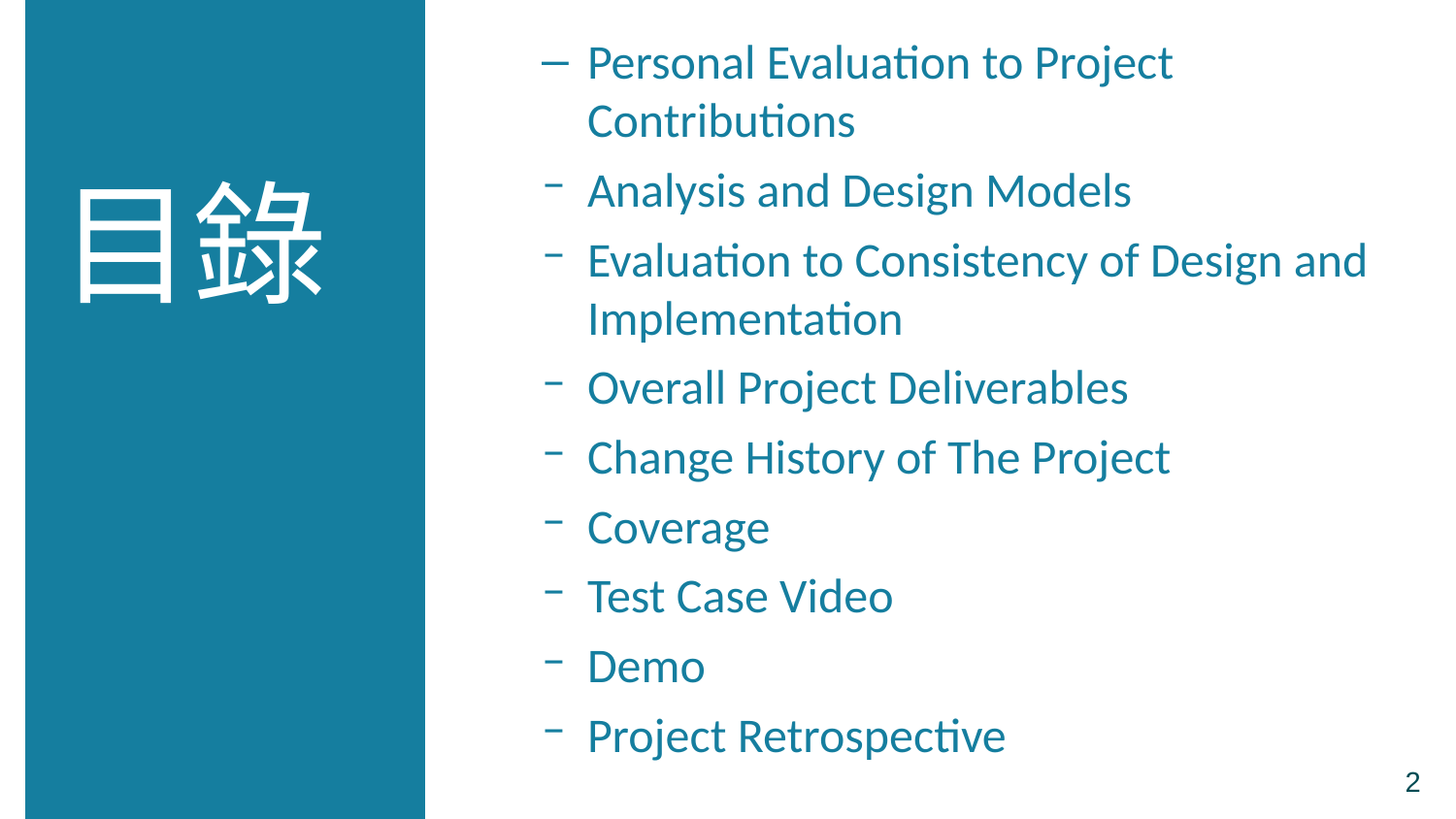

Personal Evaluation to Project Contributions
Analysis and Design Models
Evaluation to Consistency of Design and Implementation
Overall Project Deliverables
Change History of The Project
Coverage
Test Case Video
Demo
Project Retrospective
目錄

2